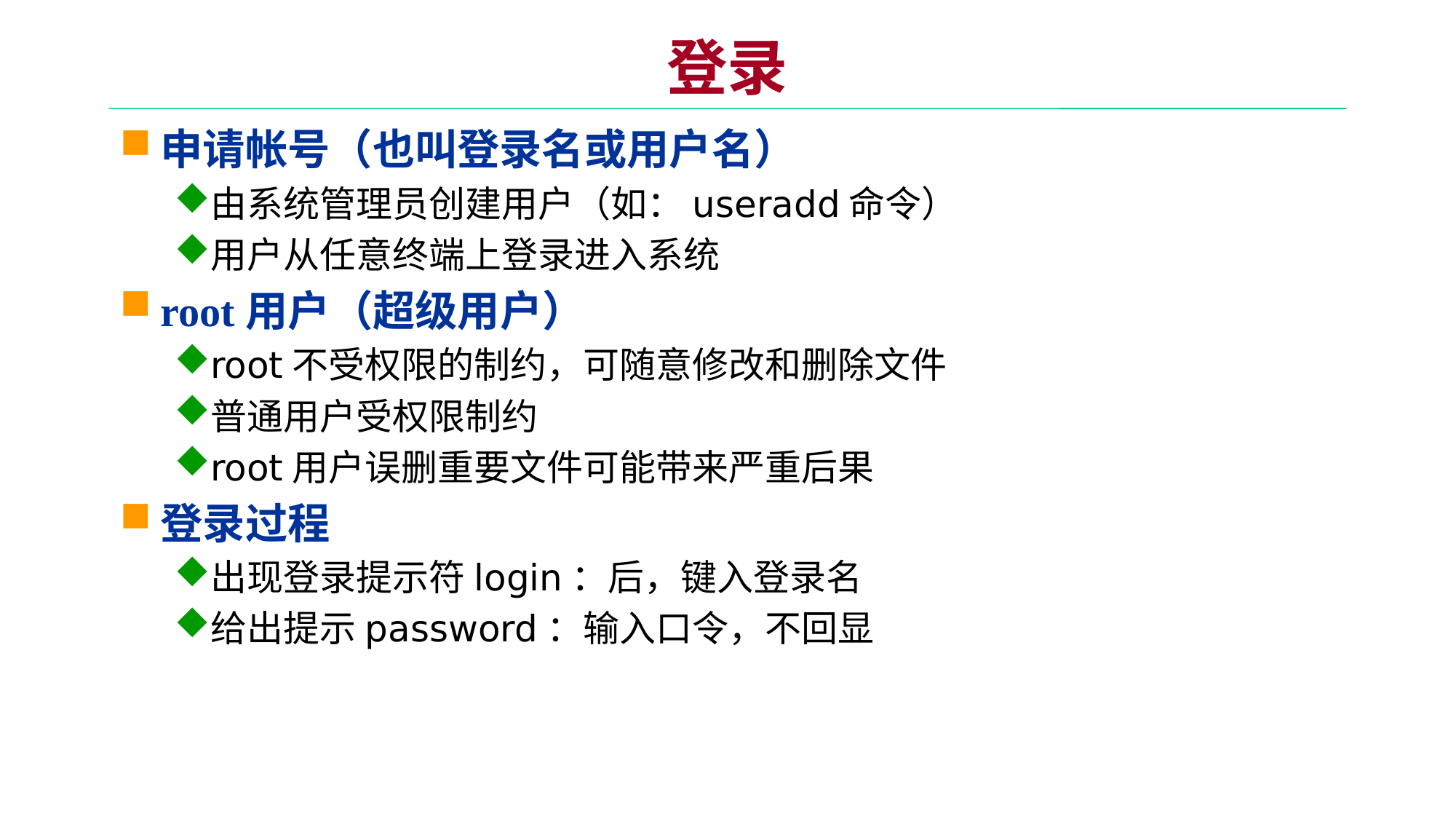

# 登录
申请帐号（也叫登录名或用户名）
由系统管理员创建用户（如：useradd命令）
用户从任意终端上登录进入系统
root用户（超级用户）
root不受权限的制约，可随意修改和删除文件
普通用户受权限制约
root用户误删重要文件可能带来严重后果
登录过程
出现登录提示符login：后，键入登录名
给出提示password：输入口令，不回显